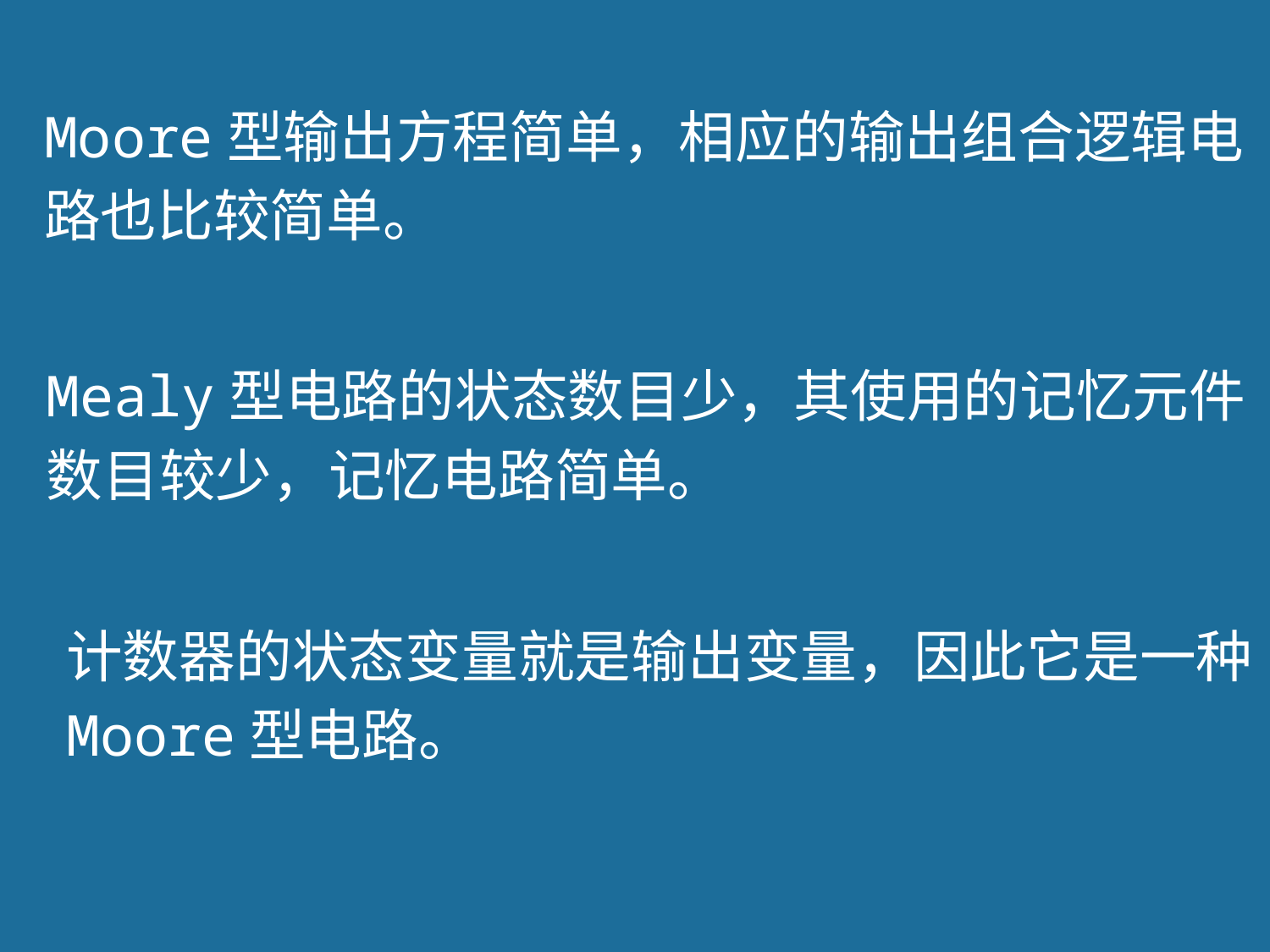

Moore型输出方程简单，相应的输出组合逻辑电
路也比较简单。
Mealy型电路的状态数目少，其使用的记忆元件
数目较少，记忆电路简单。
计数器的状态变量就是输出变量，因此它是一种
Moore型电路。
13